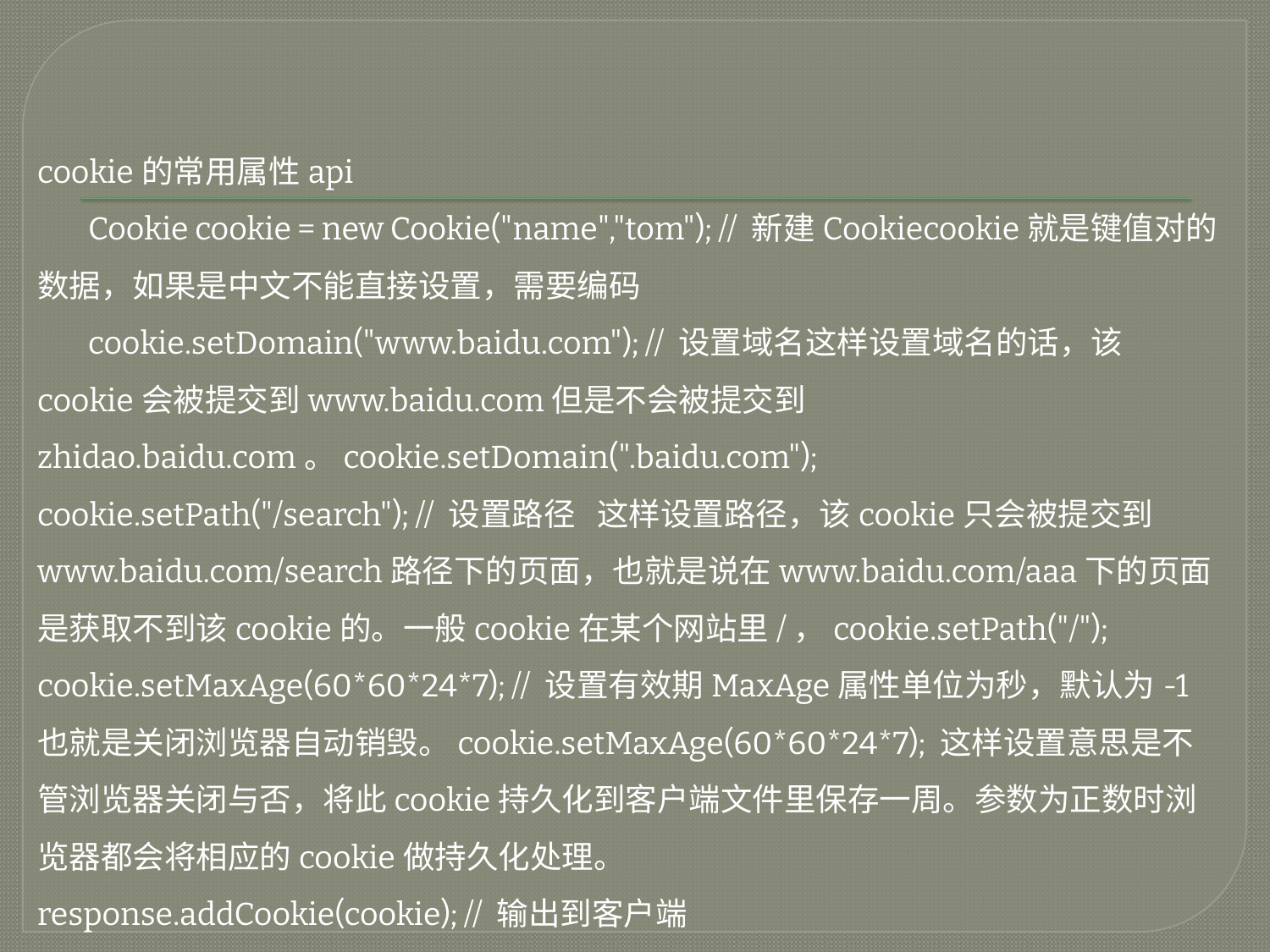

cookie的常用属性api
        Cookie cookie = new Cookie("name","tom"); // 新建Cookiecookie就是键值对的数据，如果是中文不能直接设置，需要编码
        cookie.setDomain("www.baidu.com"); // 设置域名这样设置域名的话，该cookie会被提交到www.baidu.com但是不会被提交到zhidao.baidu.com。cookie.setDomain(".baidu.com");        cookie.setPath("/search"); // 设置路径   这样设置路径，该cookie只会被提交到www.baidu.com/search路径下的页面，也就是说在www.baidu.com/aaa下的页面是获取不到该cookie的。一般cookie在某个网站里/，cookie.setPath("/");        cookie.setMaxAge(60*60*24*7); // 设置有效期MaxAge属性单位为秒，默认为-1也就是关闭浏览器自动销毁。cookie.setMaxAge(60*60*24*7); 这样设置意思是不管浏览器关闭与否，将此cookie持久化到客户端文件里保存一周。参数为正数时浏览器都会将相应的cookie做持久化处理。
response.addCookie(cookie); // 输出到客户端